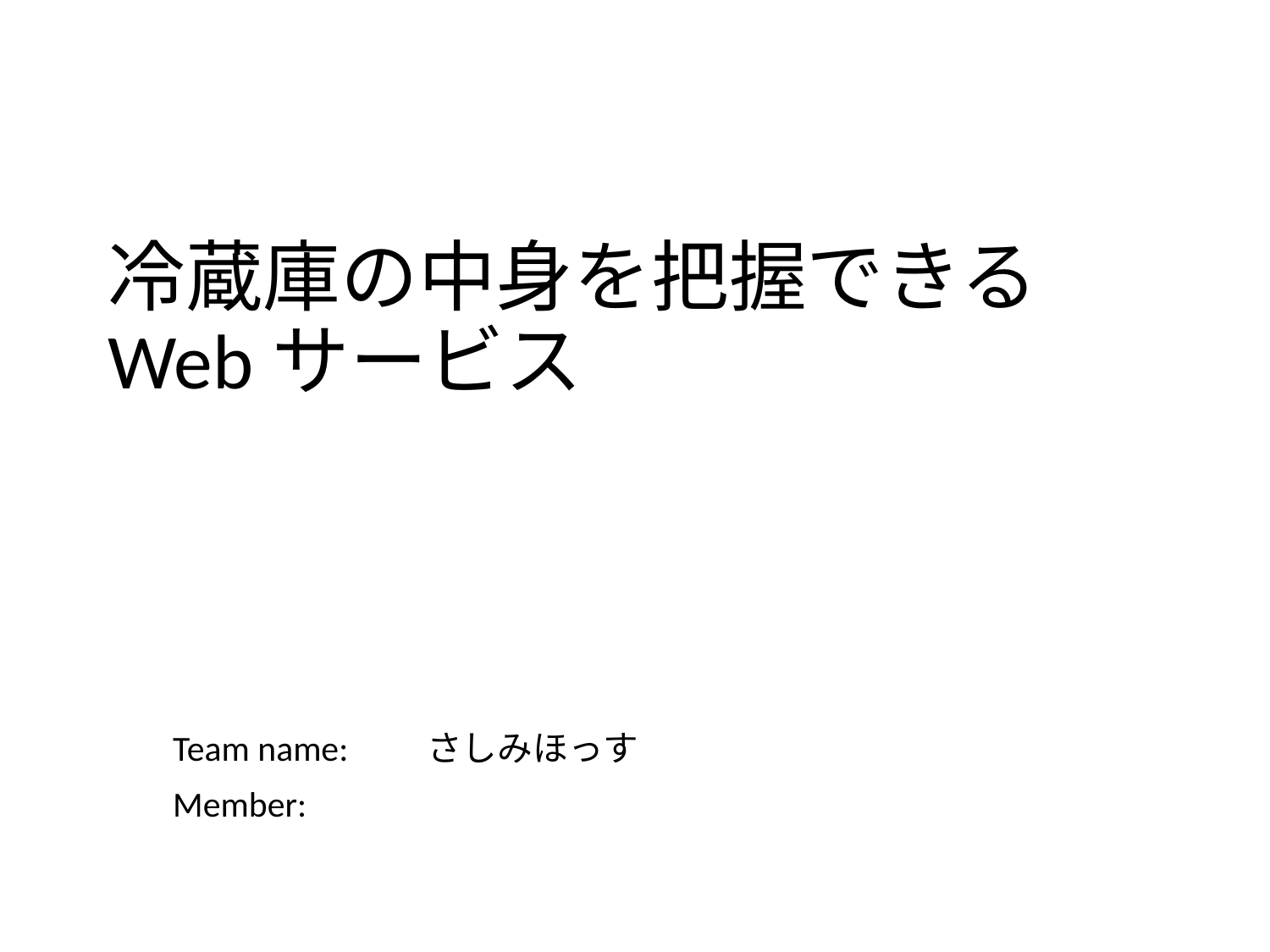

# 冷蔵庫の中身を把握できる Webサービス
Team name: 	さしみほっす
Member: